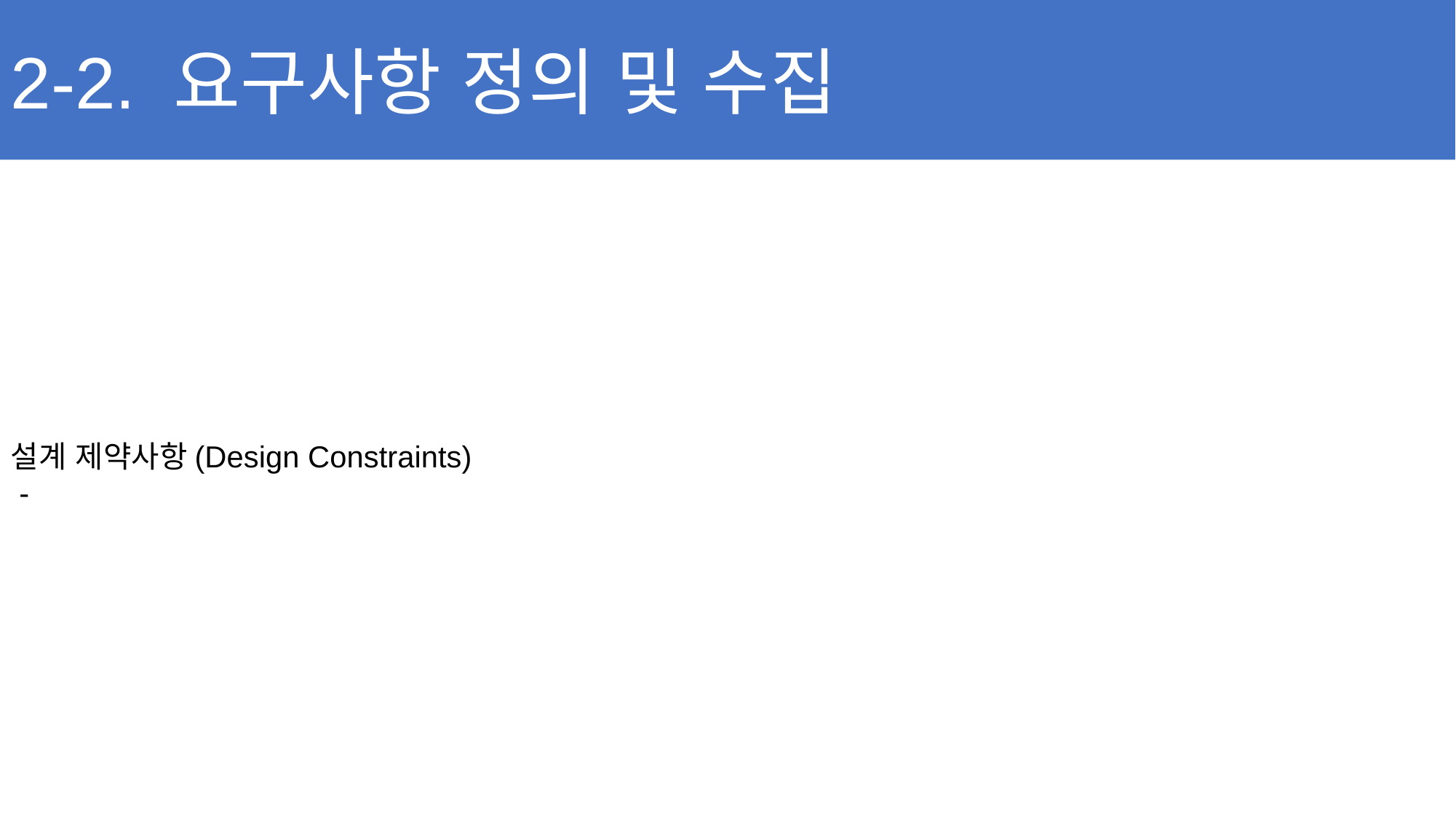

2-2. 요구사항 정의 및 수집
설계 제약사항(Design Constraints)
 -